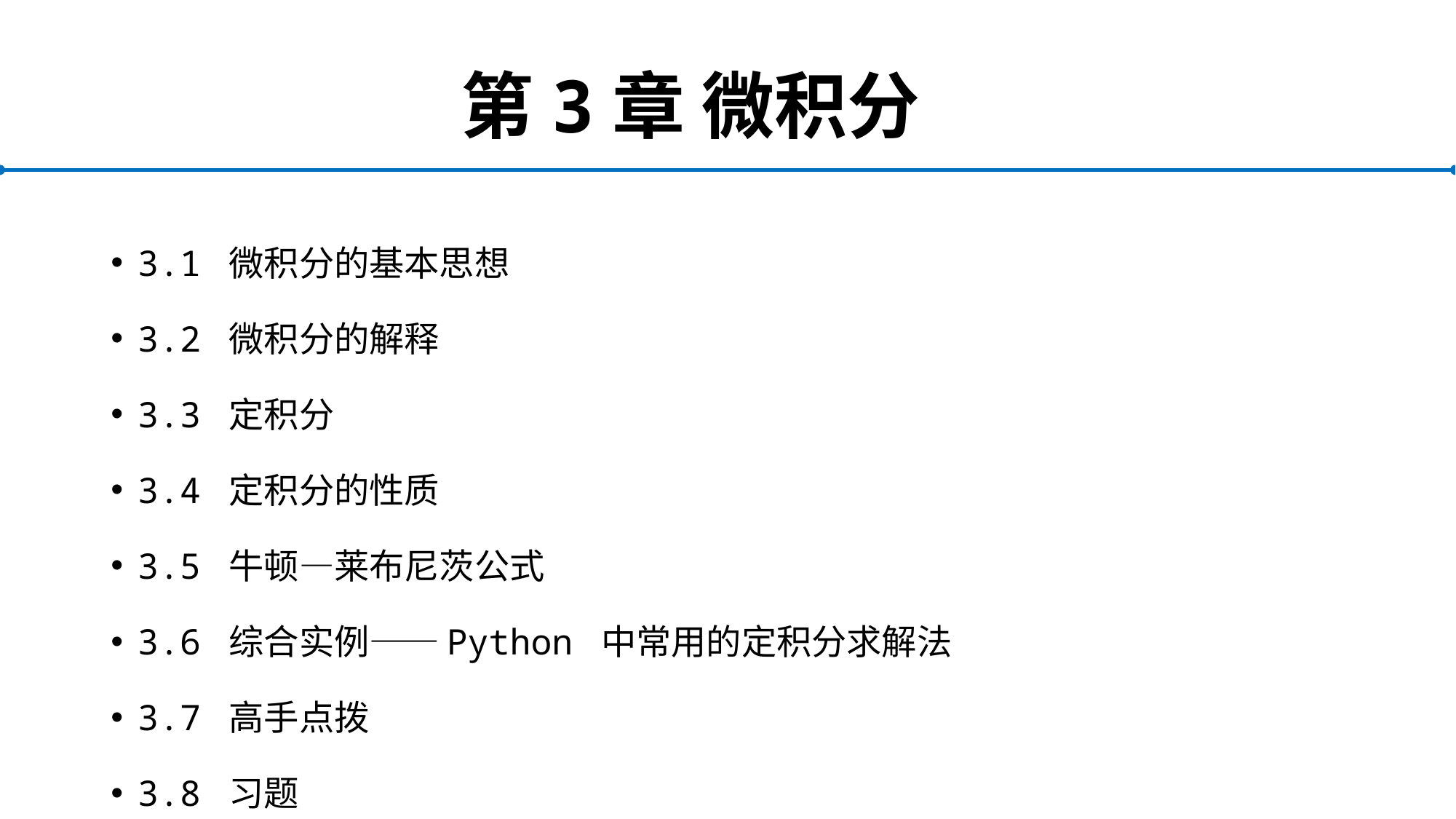

# 第3章 微积分
3.1 微积分的基本思想
3.2 微积分的解释
3.3 定积分
3.4 定积分的性质
3.5 牛顿—莱布尼茨公式
3.6 综合实例——Python 中常用的定积分求解法
3.7 高手点拨
3.8 习题